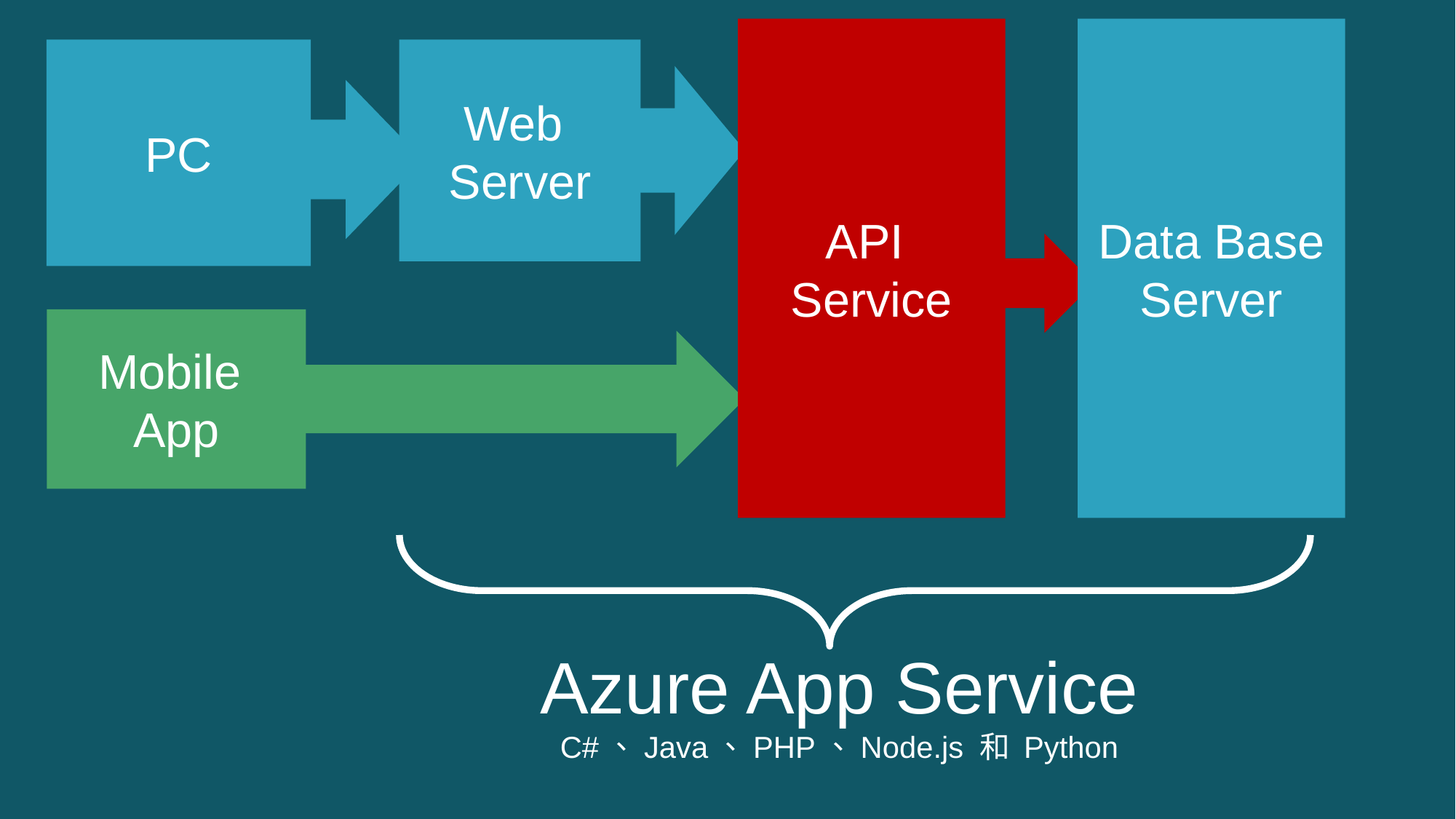

API
Service

Data Base
Server
PC

Web
Server

Mobile
App

Azure App Service
C#、Java、PHP、Node.js 和 Python